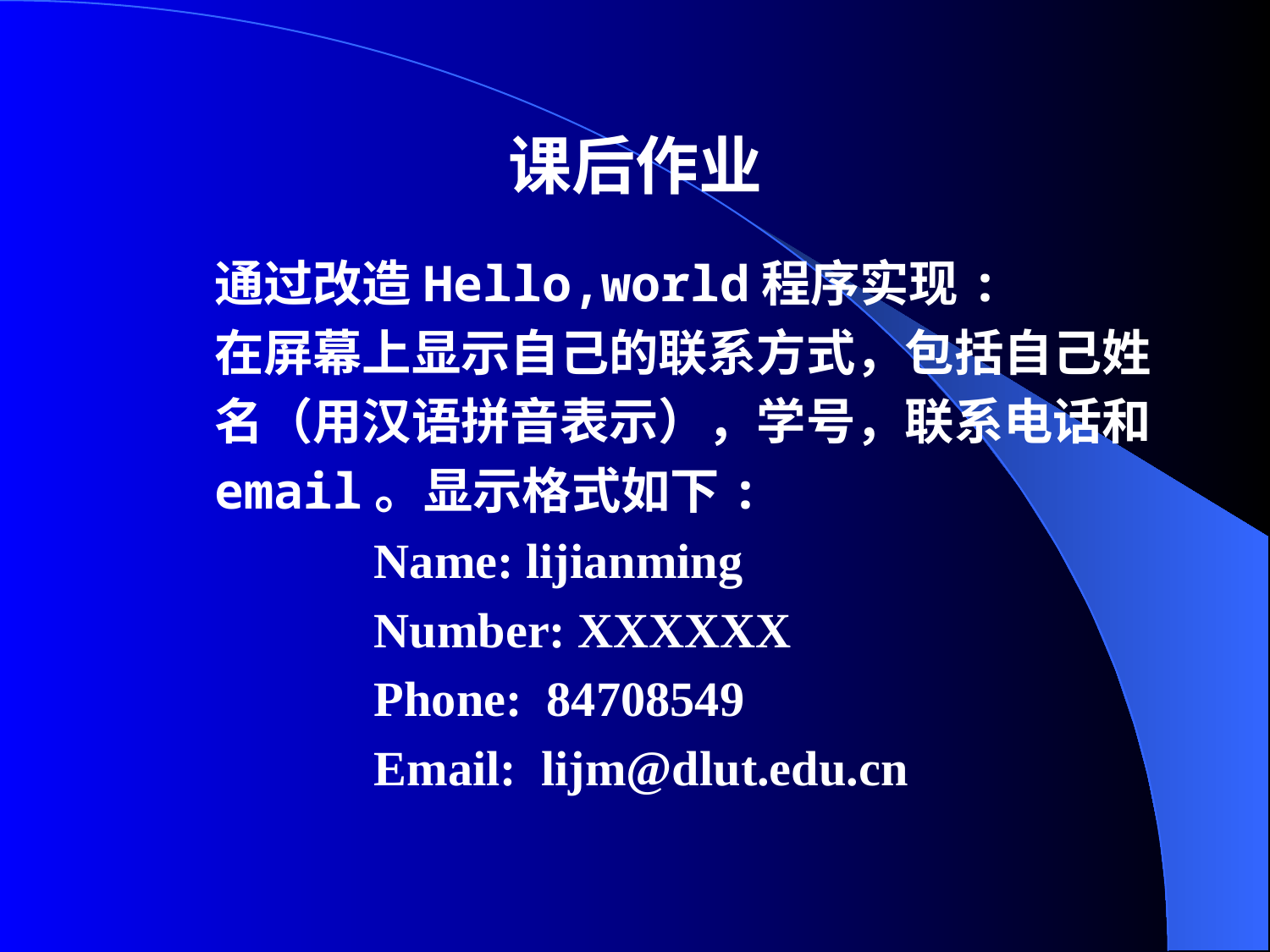

# 课后作业
通过改造Hello,world程序实现:
在屏幕上显示自己的联系方式，包括自己姓
名（用汉语拼音表示），学号，联系电话和
email。显示格式如下:
             Name: lijianming
             Number: XXXXXX
             Phone:  84708549
             Email:  lijm@dlut.edu.cn